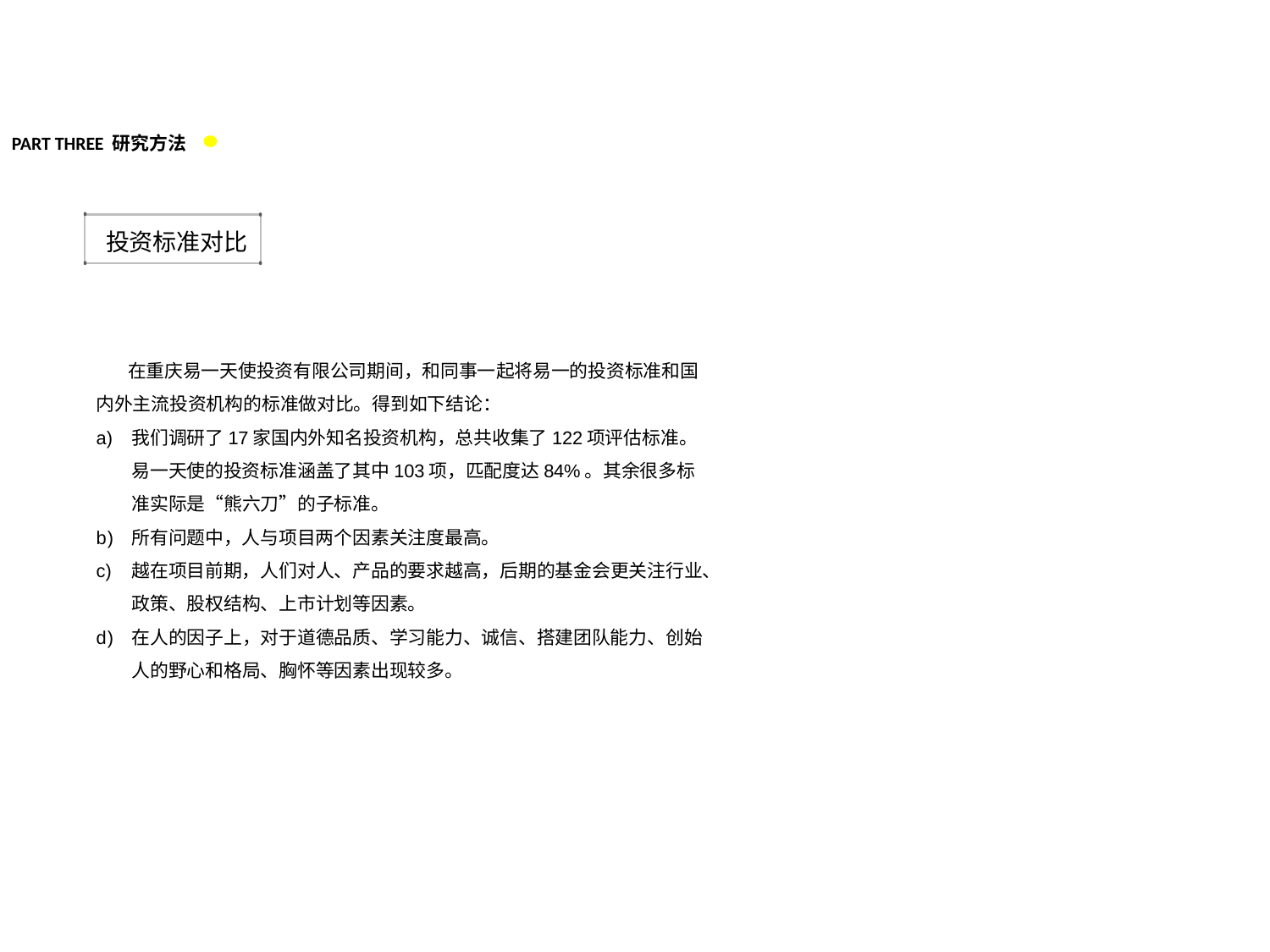

PART THREE 研究方法

投资标准对比
在重庆易一天使投资有限公司期间，和同事一起将易一的投资标准和国内外主流投资机构的标准做对比。得到如下结论：
我们调研了17家国内外知名投资机构，总共收集了122项评估标准。易一天使的投资标准涵盖了其中103项，匹配度达84%。其余很多标准实际是“熊六刀”的子标准。
所有问题中，人与项目两个因素关注度最高。
越在项目前期，人们对人、产品的要求越高，后期的基金会更关注行业、政策、股权结构、上市计划等因素。
在人的因子上，对于道德品质、学习能力、诚信、搭建团队能力、创始人的野心和格局、胸怀等因素出现较多。